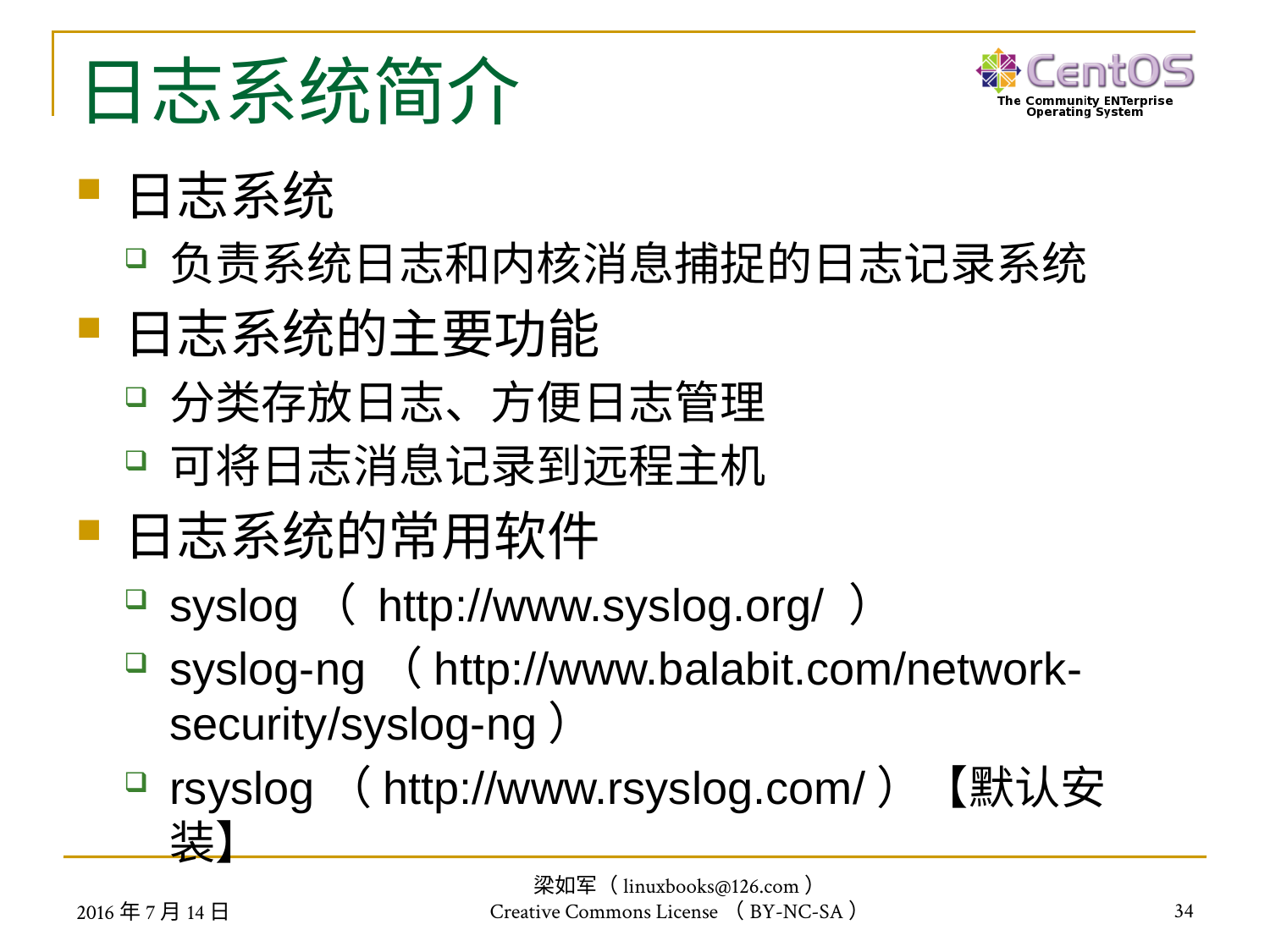

# 日志系统简介
日志系统
负责系统日志和内核消息捕捉的日志记录系统
日志系统的主要功能
分类存放日志、方便日志管理
可将日志消息记录到远程主机
日志系统的常用软件
syslog（ http://www.syslog.org/ ）
syslog-ng（http://www.balabit.com/network-security/syslog-ng）
rsyslog（http://www.rsyslog.com/）【默认安装】
梁如军（linuxbooks@126.com）
Creative Commons License（BY-NC-SA）
2016年7月14日
34